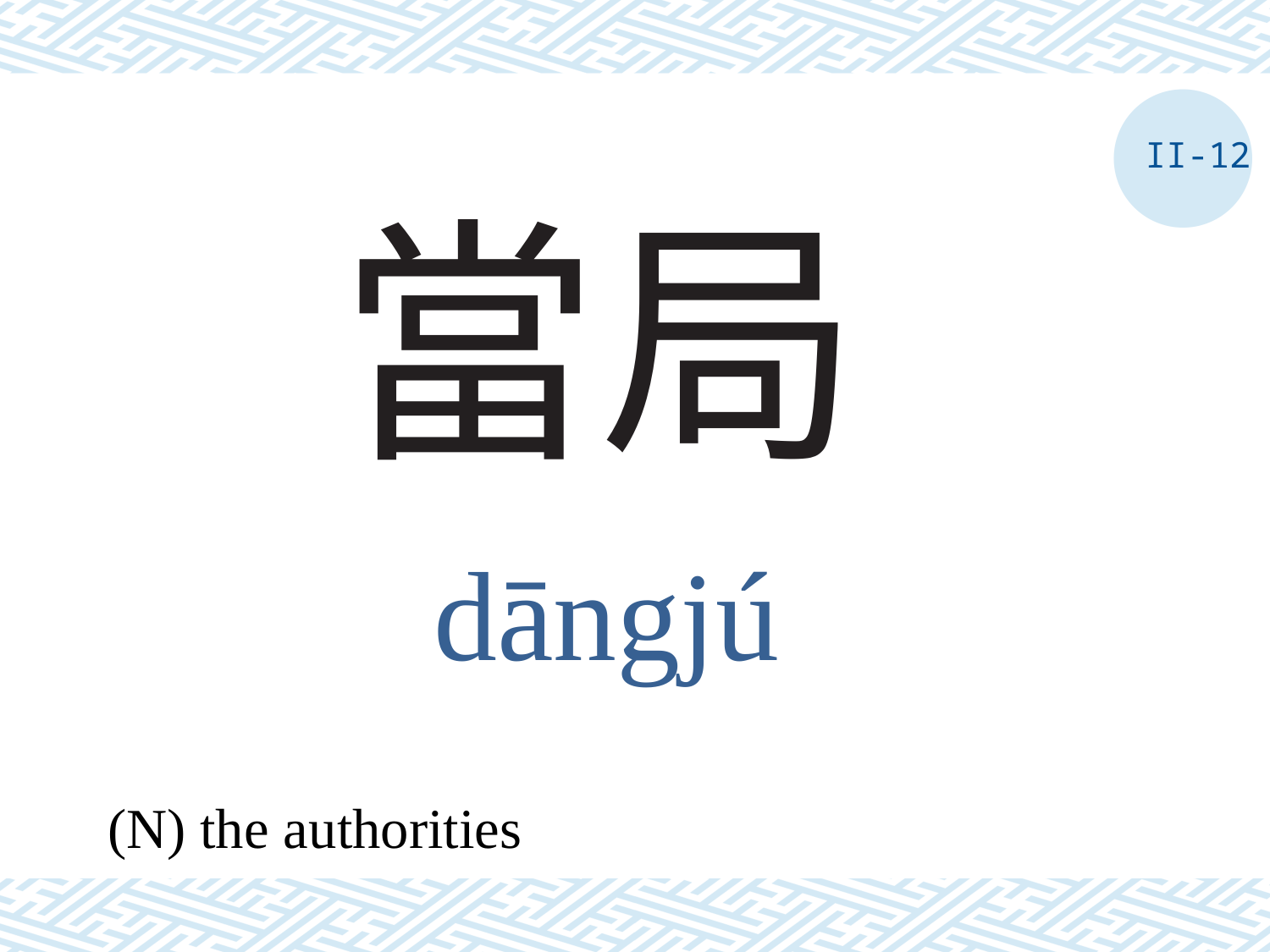

II-12

# 當局
dāngjú
(N) the authorities